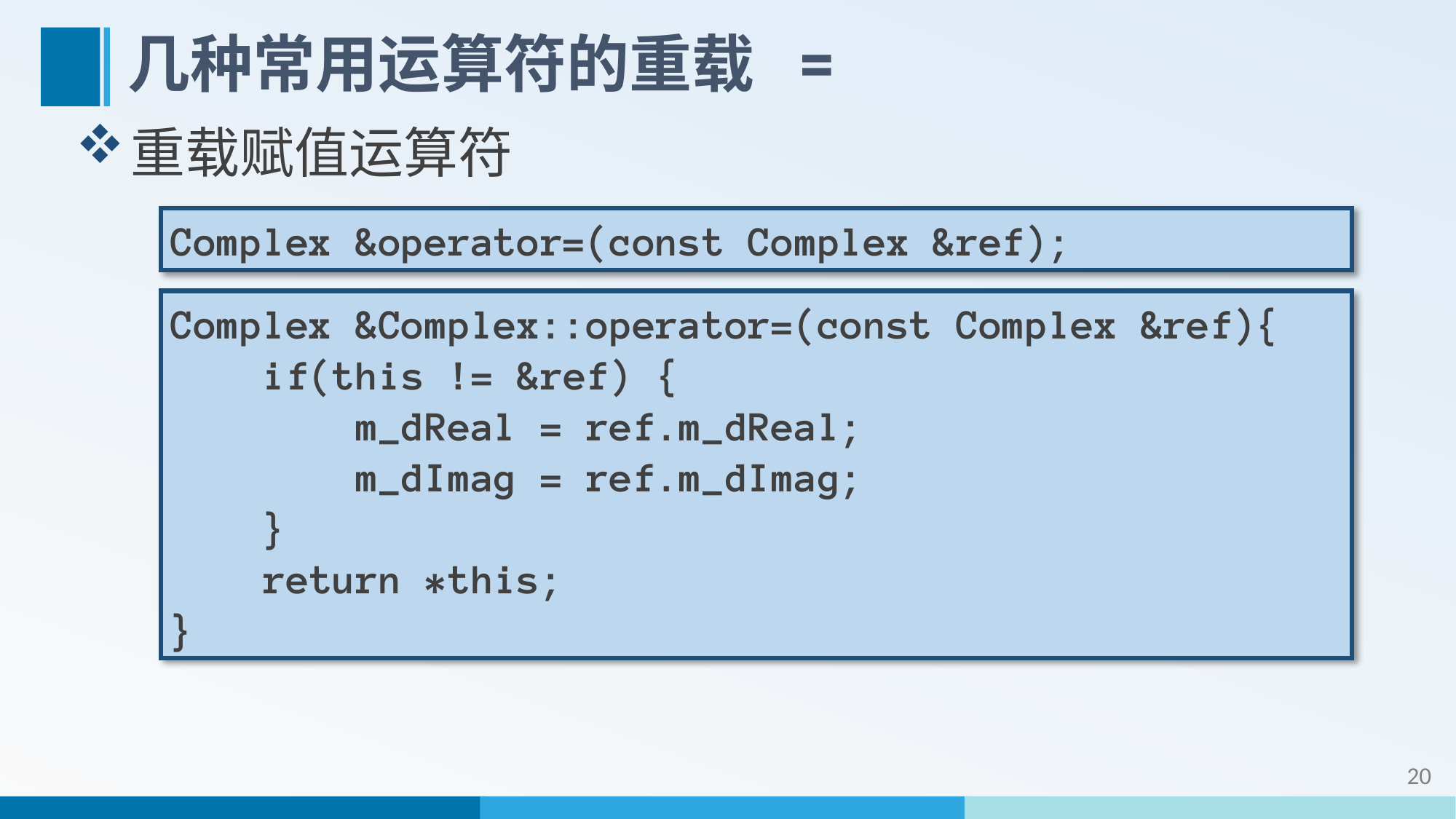

# 几种常用运算符的重载  =
重载赋值运算符
Complex &operator=(const Complex &ref);
Complex &Complex::operator=(const Complex &ref){
    if(this != &ref) {
        m_dReal = ref.m_dReal;
        m_dImag = ref.m_dImag;
    }
    return *this;
}